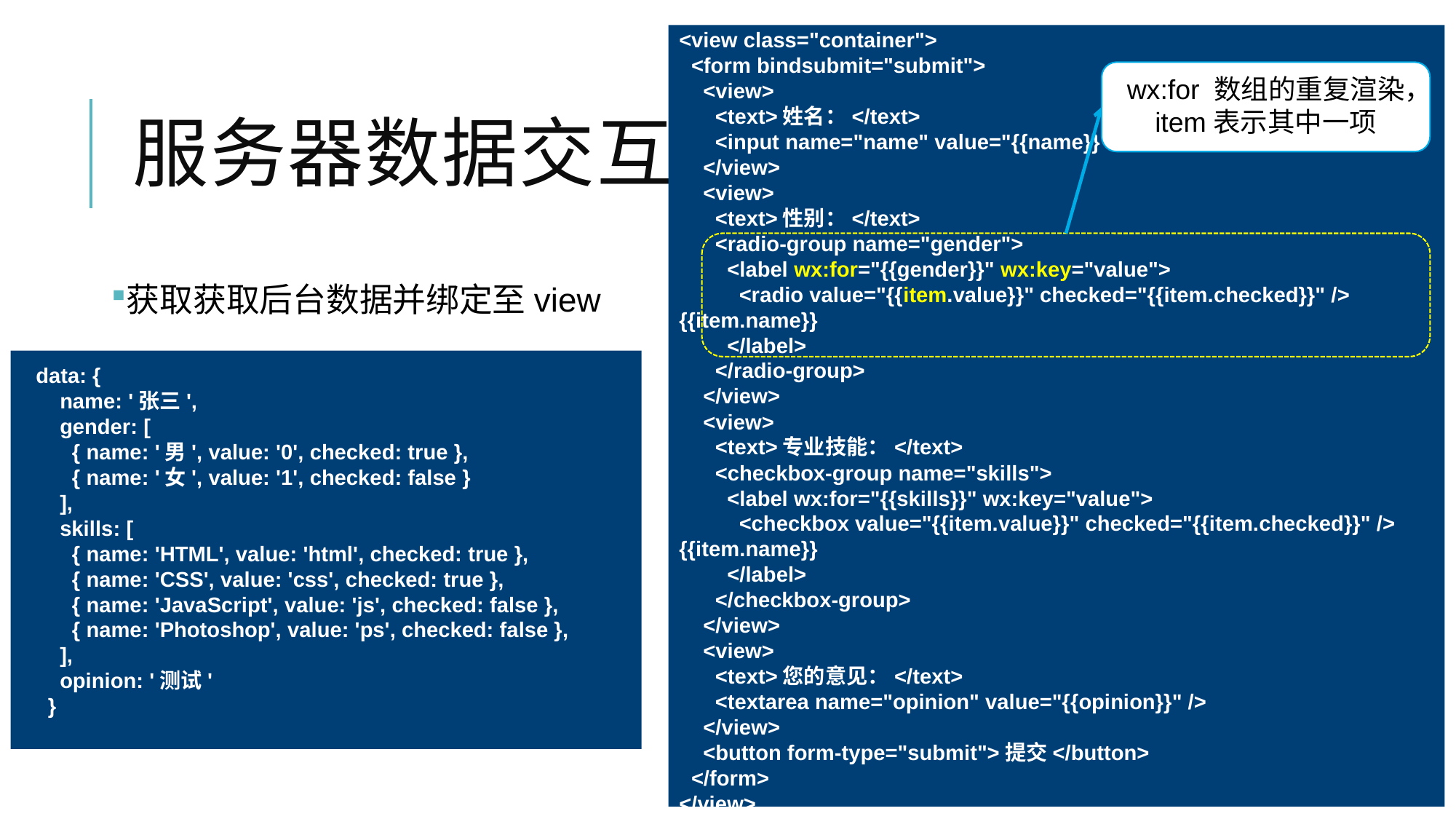

<view class="container">
  <form bindsubmit="submit">
    <view>
      <text>姓名：</text>
      <input name="name" value="{{name}}" />
    </view>
    <view>
      <text>性别：</text>
      <radio-group name="gender">
        <label wx:for="{{gender}}" wx:key="value">
          <radio value="{{item.value}}" checked="{{item.checked}}" /> {{item.name}}
        </label>
      </radio-group>
    </view>
    <view>
      <text>专业技能：</text>
      <checkbox-group name="skills">
        <label wx:for="{{skills}}" wx:key="value">
          <checkbox value="{{item.value}}" checked="{{item.checked}}" /> {{item.name}}
        </label>
      </checkbox-group>
    </view>
    <view>
      <text>您的意见：</text>
      <textarea name="opinion" value="{{opinion}}" />
    </view>
    <button form-type="submit">提交</button>
  </form>
</view>

wx:for 数组的重复渲染，item表示其中一项
# 服务器数据交互

获取获取后台数据并绑定至view

data: {
    name: '张三',
    gender: [
      { name: '男', value: '0', checked: true },
      { name: '女', value: '1', checked: false }
    ],
    skills: [
      { name: 'HTML', value: 'html', checked: true },
      { name: 'CSS', value: 'css', checked: true },
      { name: 'JavaScript', value: 'js', checked: false },
      { name: 'Photoshop', value: 'ps', checked: false },
    ],
    opinion: '测试'
  }